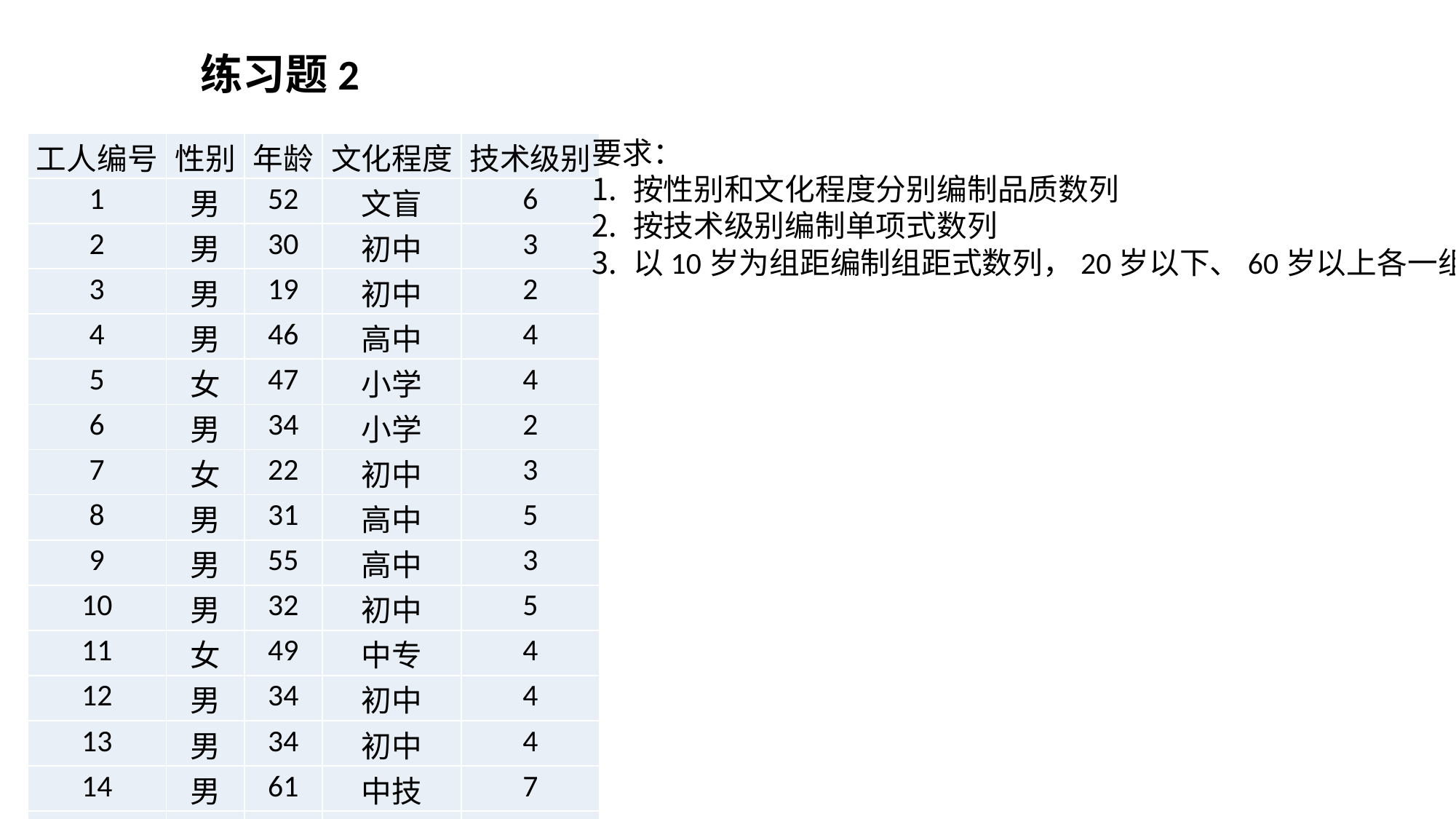

练习题2
要求：
按性别和文化程度分别编制品质数列
按技术级别编制单项式数列
以10岁为组距编制组距式数列，20岁以下、60岁以上各一组
| 工人编号 | 性别 | 年龄 | 文化程度 | 技术级别 |
| --- | --- | --- | --- | --- |
| 1 | 男 | 52 | 文盲 | 6 |
| 2 | 男 | 30 | 初中 | 3 |
| 3 | 男 | 19 | 初中 | 2 |
| 4 | 男 | 46 | 高中 | 4 |
| 5 | 女 | 47 | 小学 | 4 |
| 6 | 男 | 34 | 小学 | 2 |
| 7 | 女 | 22 | 初中 | 3 |
| 8 | 男 | 31 | 高中 | 5 |
| 9 | 男 | 55 | 高中 | 3 |
| 10 | 男 | 32 | 初中 | 5 |
| 11 | 女 | 49 | 中专 | 4 |
| 12 | 男 | 34 | 初中 | 4 |
| 13 | 男 | 34 | 初中 | 4 |
| 14 | 男 | 61 | 中技 | 7 |
| 15 | 男 | 36 | 初中 | 4 |